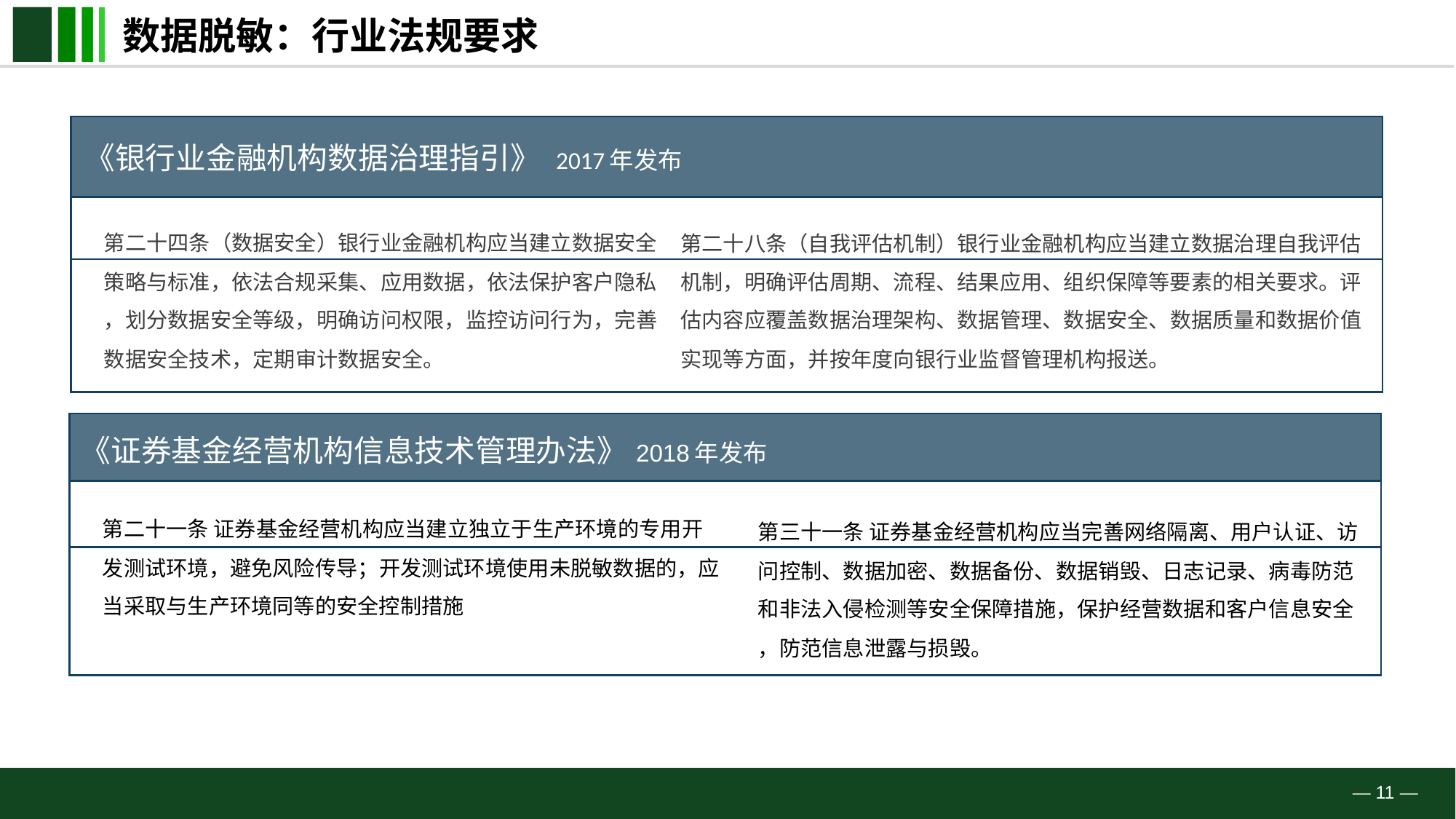

# 数据脱敏：行业法规要求
| 《银行业金融机构数据治理指引》 2017年发布 |  |
| --- | --- |
| 第二十四条（数据安全）银行业金融机构应当建立数据安全 | 第二十八条（自我评估机制）银行业金融机构应当建立数据治理自我评估 |
| 策略与标准，依法合规采集、应用数据，依法保护客户隐私 | 机制，明确评估周期、流程、结果应用、组织保障等要素的相关要求。评 |
| ，划分数据安全等级，明确访问权限，监控访问行为，完善 | 估内容应覆盖数据治理架构、数据管理、数据安全、数据质量和数据价值 |
| 数据安全技术，定期审计数据安全。 | 实现等方面，并按年度向银行业监督管理机构报送。 |
| 《证券基金经营机构信息技术管理办法》2018年发布 |  |
| --- | --- |
| 第二十一条证券基金经营机构应当建立独立于生产环境的专用开 | 第三十一条证券基金经营机构应当完善网络隔离、用户认证、访 |
| 发测试环境，避免风险传导；开发测试环境使用未脱敏数据的，应 | 问控制、数据加密、数据备份、数据销毁、日志记录、病毒防范 |
| 当采取与生产环境同等的安全控制措施 | 和非法入侵检测等安全保障措施，保护经营数据和客户信息安全 |
|  | ，防范信息泄露与损毁。 |
— 11 —